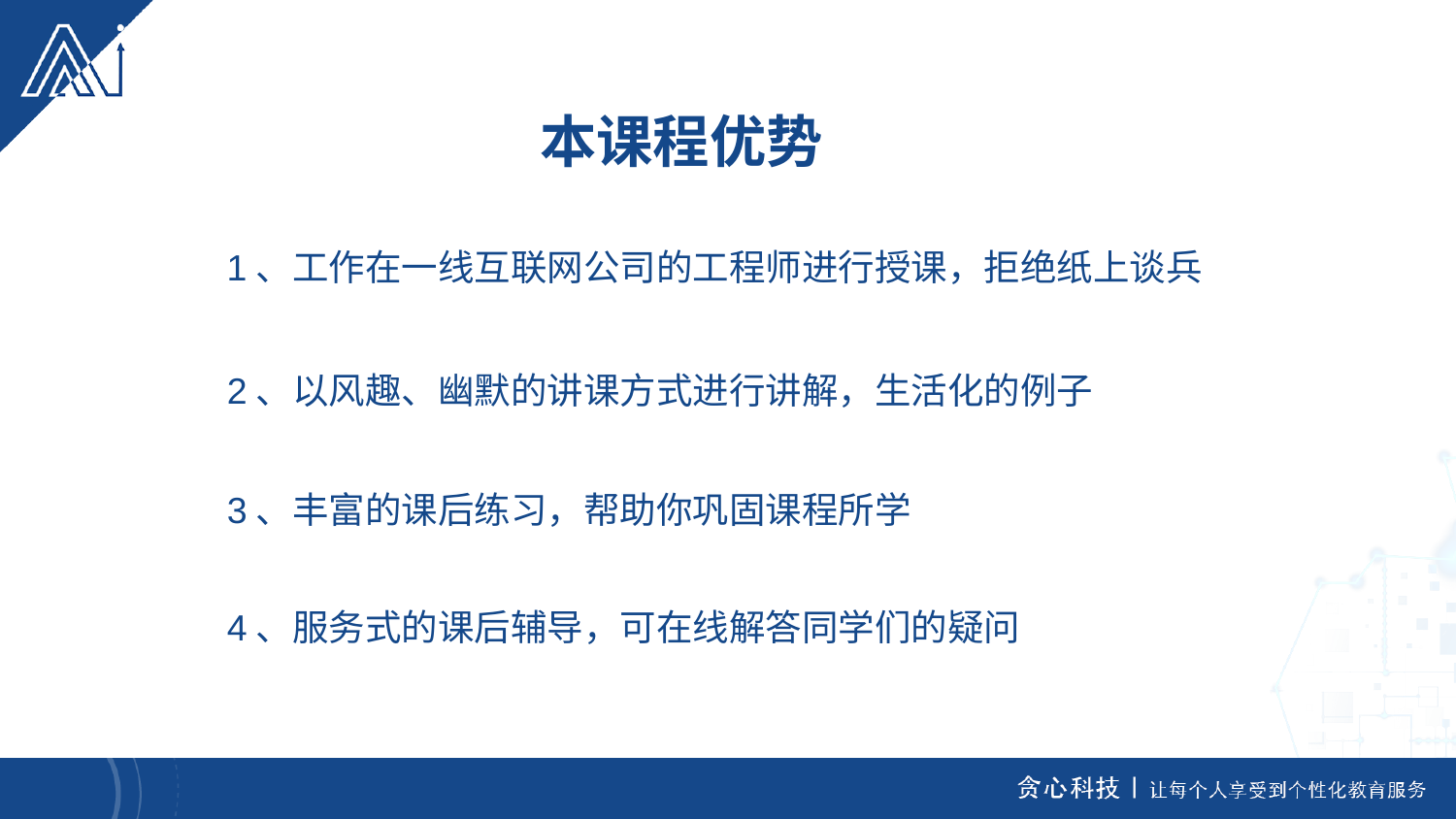

本课程优势
1、工作在一线互联网公司的工程师进行授课，拒绝纸上谈兵
2、以风趣、幽默的讲课方式进行讲解，生活化的例子
3、丰富的课后练习，帮助你巩固课程所学
4、服务式的课后辅导，可在线解答同学们的疑问